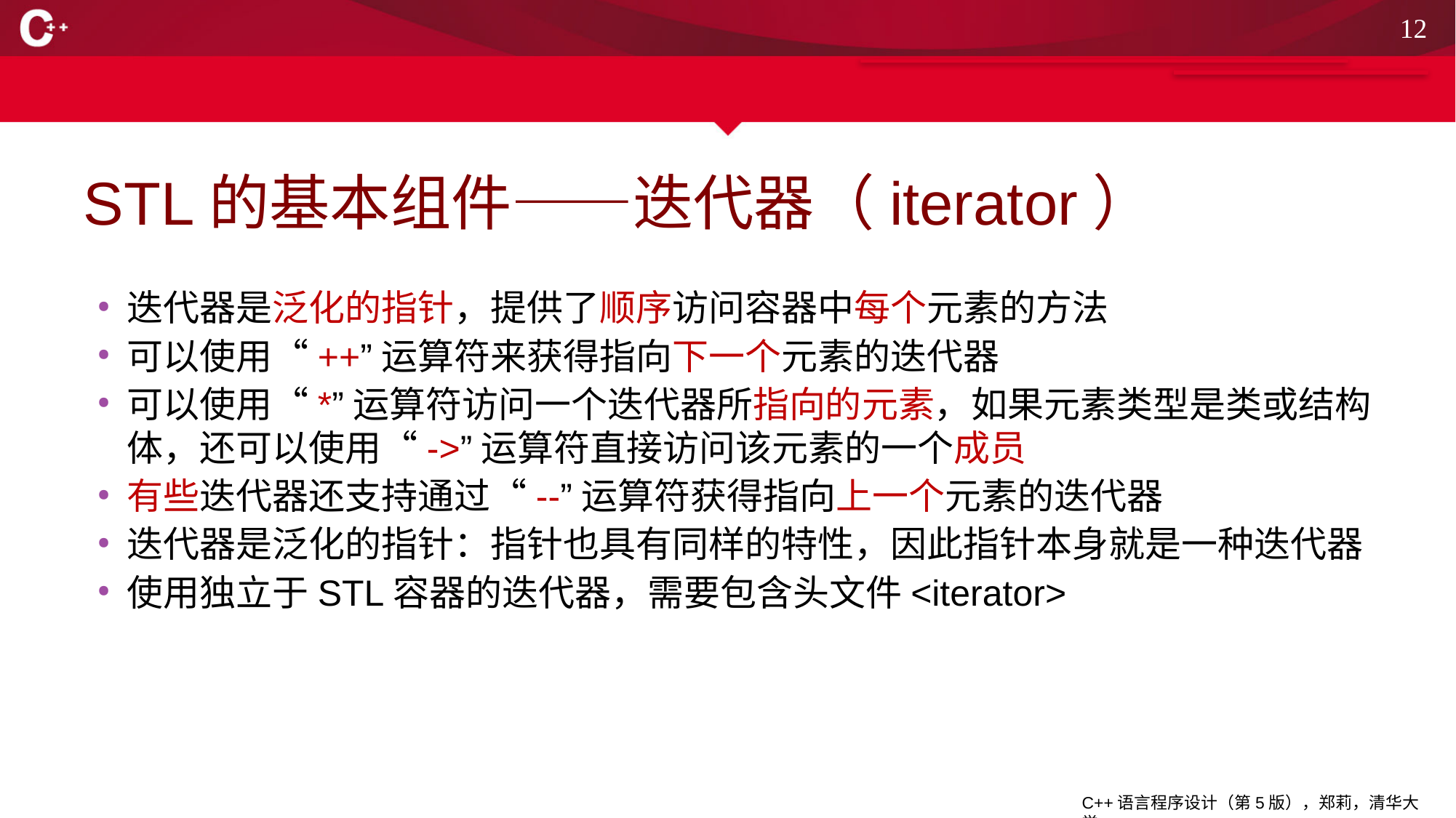

12
# STL的基本组件——迭代器（iterator）
迭代器是泛化的指针，提供了顺序访问容器中每个元素的方法
可以使用“++”运算符来获得指向下一个元素的迭代器
可以使用“*”运算符访问一个迭代器所指向的元素，如果元素类型是类或结构体，还可以使用“->”运算符直接访问该元素的一个成员
有些迭代器还支持通过“--”运算符获得指向上一个元素的迭代器
迭代器是泛化的指针：指针也具有同样的特性，因此指针本身就是一种迭代器
使用独立于STL容器的迭代器，需要包含头文件<iterator>